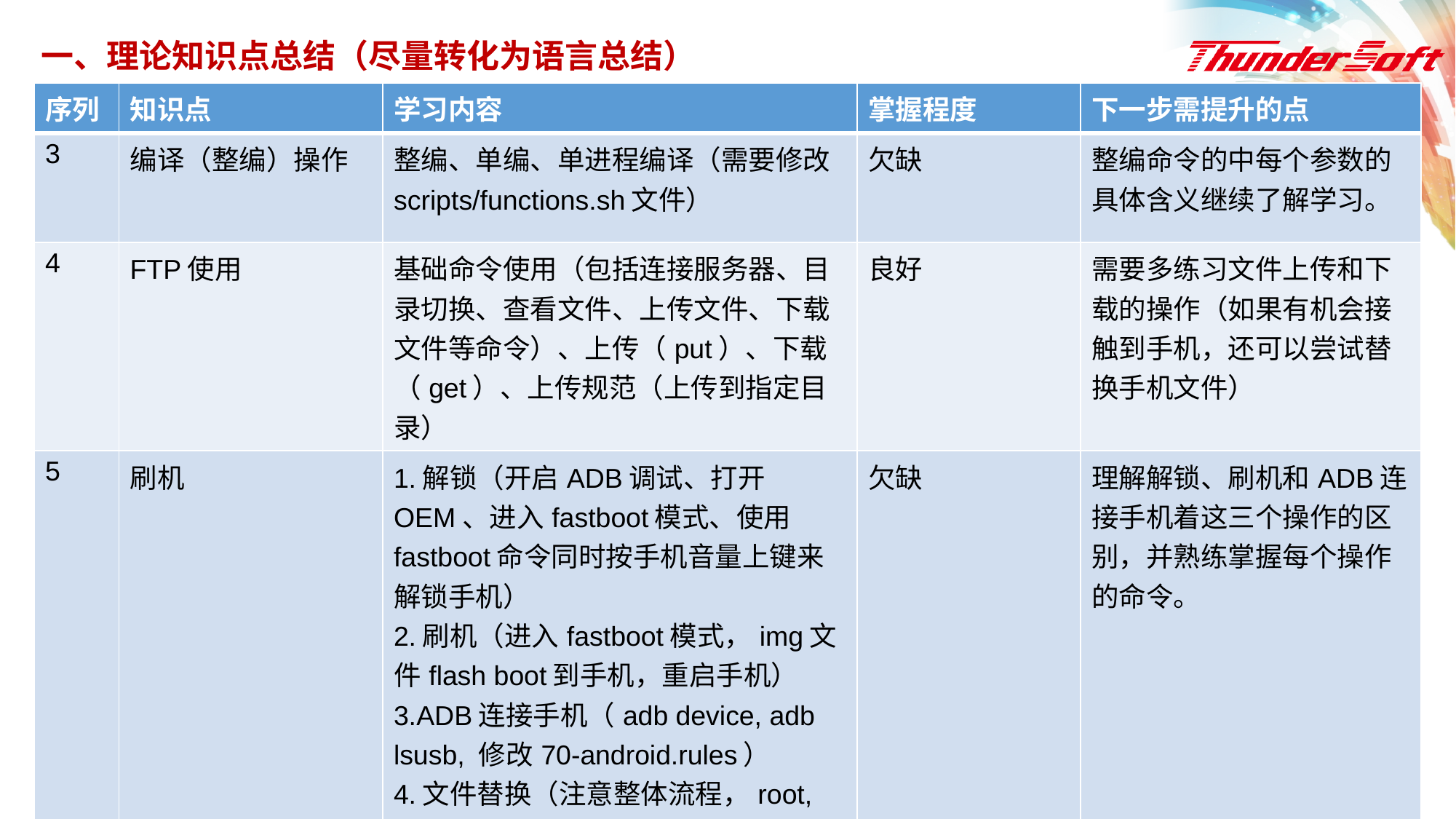

# 一、理论知识点总结（尽量转化为语言总结）
| 序列 | 知识点 | 学习内容 | 掌握程度 | 下一步需提升的点 |
| --- | --- | --- | --- | --- |
| 3 | 编译（整编）操作 | 整编、单编、单进程编译（需要修改scripts/functions.sh文件） | 欠缺 | 整编命令的中每个参数的具体含义继续了解学习。 |
| 4 | FTP使用 | 基础命令使用（包括连接服务器、目录切换、查看文件、上传文件、下载文件等命令）、上传（put）、下载（get）、上传规范（上传到指定目录） | 良好 | 需要多练习文件上传和下载的操作（如果有机会接触到手机，还可以尝试替换手机文件） |
| 5 | 刷机 | 1.解锁（开启ADB调试、打开OEM、进入fastboot模式、使用fastboot命令同时按手机音量上键来解锁手机） 2.刷机（进入fastboot模式，img文件flash boot到手机，重启手机） 3.ADB连接手机（adb device, adb lsusb, 修改70-android.rules） 4.文件替换（注意整体流程，root, disable-verity,reboot,root,remount之后才能往手机里push文件） 5.系统属性修改（先pull下载文件到本地修改，之后再上传至手机） | 欠缺 | 理解解锁、刷机和ADB连接手机着这三个操作的区别，并熟练掌握每个操作的命令。 |